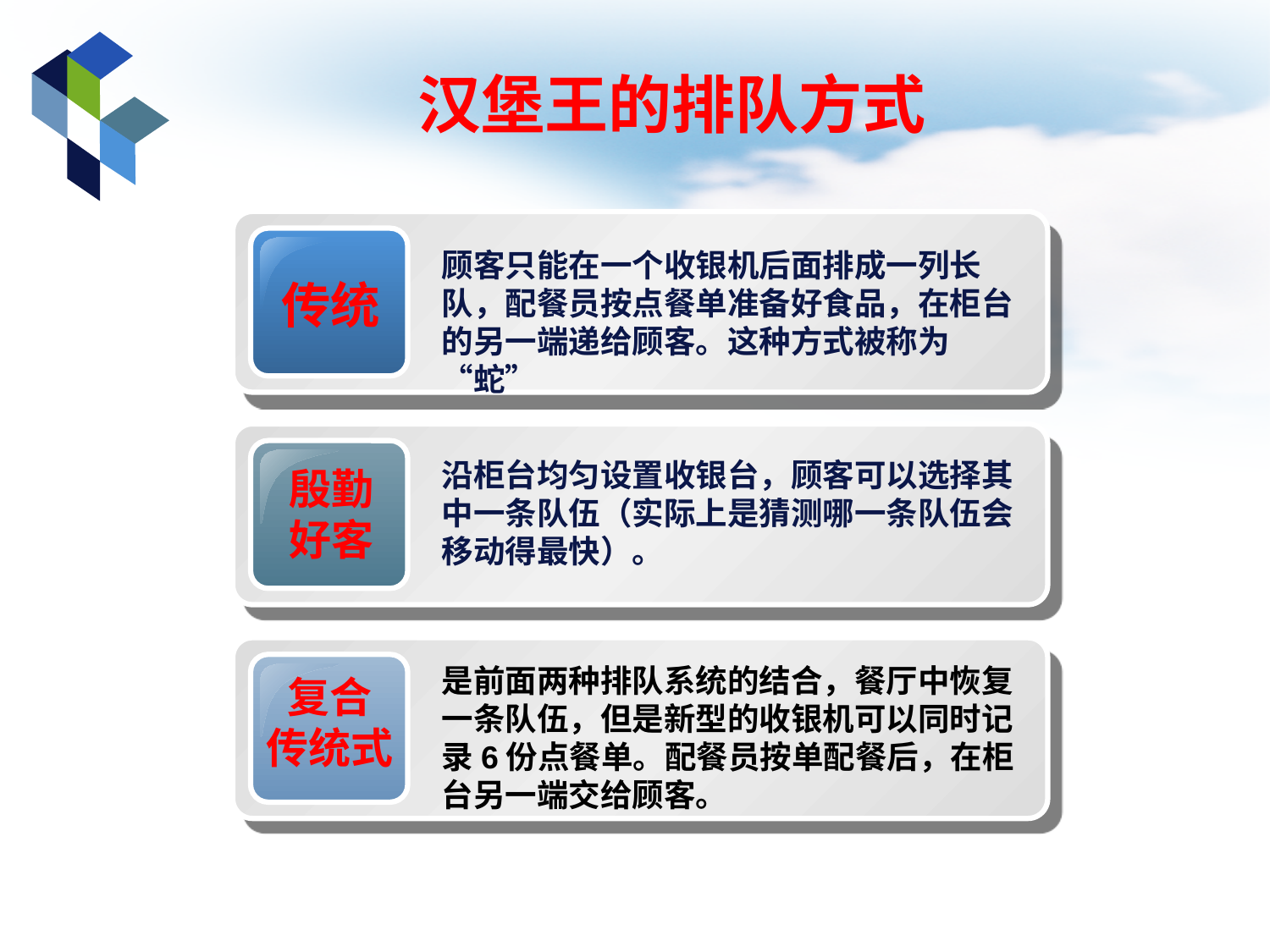

# 汉堡王的排队方式

传统
顾客只能在一个收银机后面排成一列长队，配餐员按点餐单准备好食品，在柜台的另一端递给顾客。这种方式被称为“蛇”

殷勤
好客
沿柜台均匀设置收银台，顾客可以选择其中一条队伍（实际上是猜测哪一条队伍会移动得最快）。

复合
传统式
是前面两种排队系统的结合，餐厅中恢复一条队伍，但是新型的收银机可以同时记录6份点餐单。配餐员按单配餐后，在柜台另一端交给顾客。